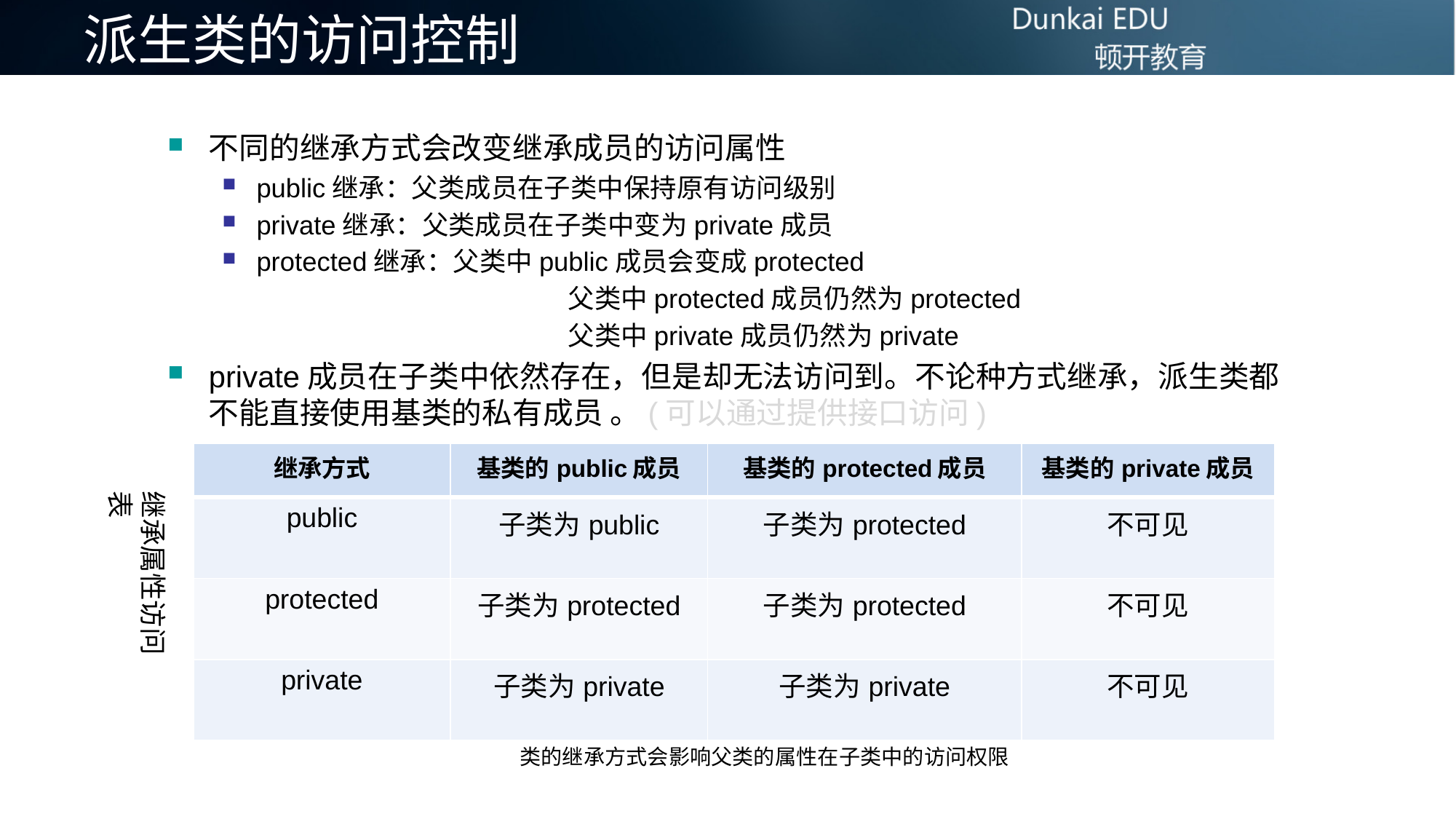

# 派生类的访问控制
不同的继承方式会改变继承成员的访问属性
public继承：父类成员在子类中保持原有访问级别
private继承：父类成员在子类中变为private成员
protected继承：父类中public成员会变成protected
			  父类中protected成员仍然为protected
			  父类中private成员仍然为private
private成员在子类中依然存在，但是却无法访问到。不论种方式继承，派生类都不能直接使用基类的私有成员 。(可以通过提供接口访问)

| 继承方式 | 基类的public成员 | 基类的protected成员 | 基类的private成员 |
| --- | --- | --- | --- |
| public | 子类为public | 子类为protected | 不可见 |
| protected | 子类为protected | 子类为protected | 不可见 |
| private | 子类为private | 子类为private | 不可见 |
继承属性访问表
类的继承方式会影响父类的属性在子类中的访问权限